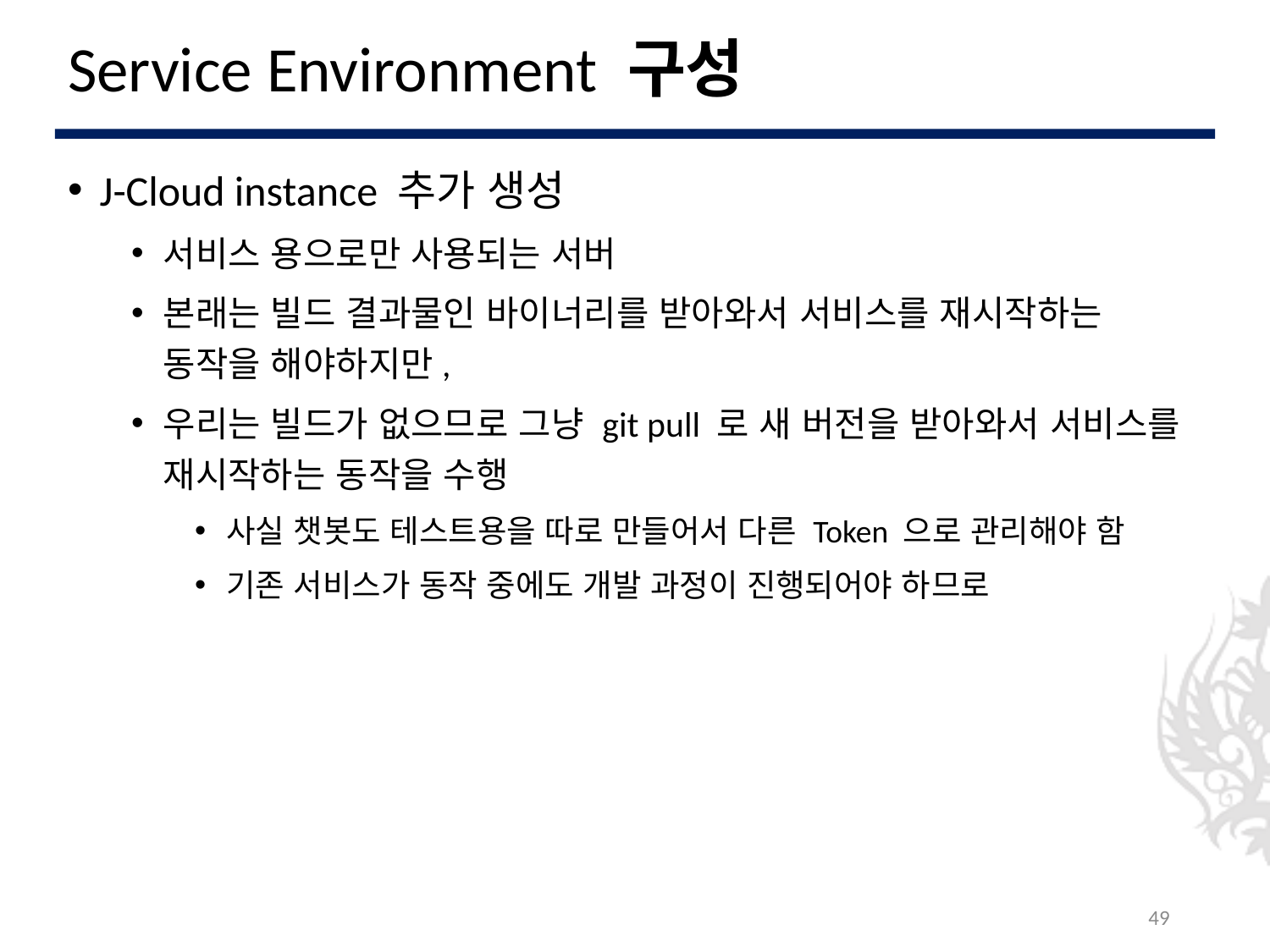

# Service Environment 구성
J-Cloud instance 추가 생성
서비스 용으로만 사용되는 서버
본래는 빌드 결과물인 바이너리를 받아와서 서비스를 재시작하는 동작을 해야하지만,
우리는 빌드가 없으므로 그냥 git pull 로 새 버전을 받아와서 서비스를 재시작하는 동작을 수행
사실 챗봇도 테스트용을 따로 만들어서 다른 Token 으로 관리해야 함
기존 서비스가 동작 중에도 개발 과정이 진행되어야 하므로
49